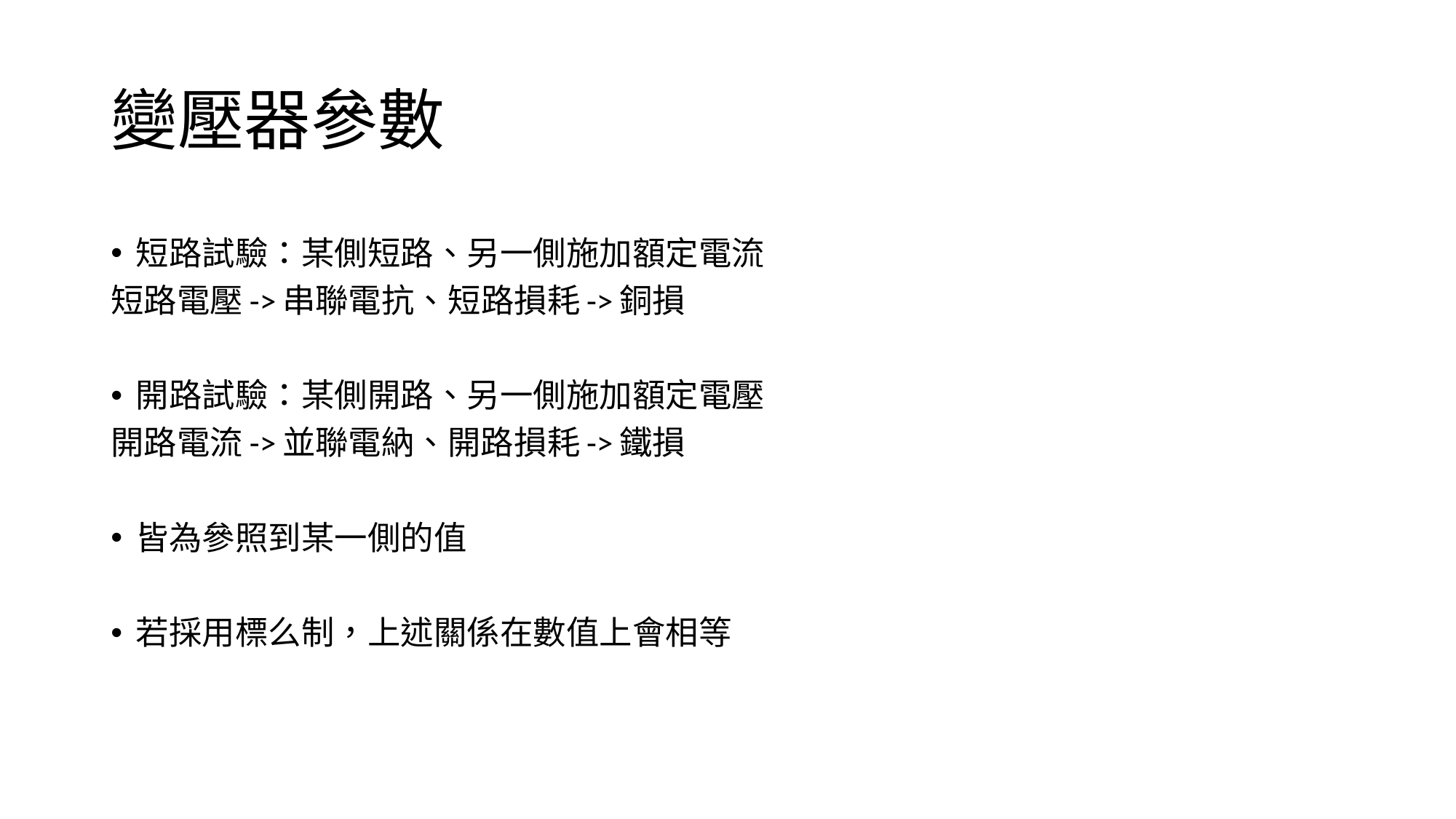

# 變壓器參數
短路試驗：某側短路、另一側施加額定電流
短路電壓->串聯電抗、短路損耗->銅損

開路試驗：某側開路、另一側施加額定電壓
開路電流->並聯電納、開路損耗->鐵損

皆為參照到某一側的值

若採用標么制，上述關係在數值上會相等